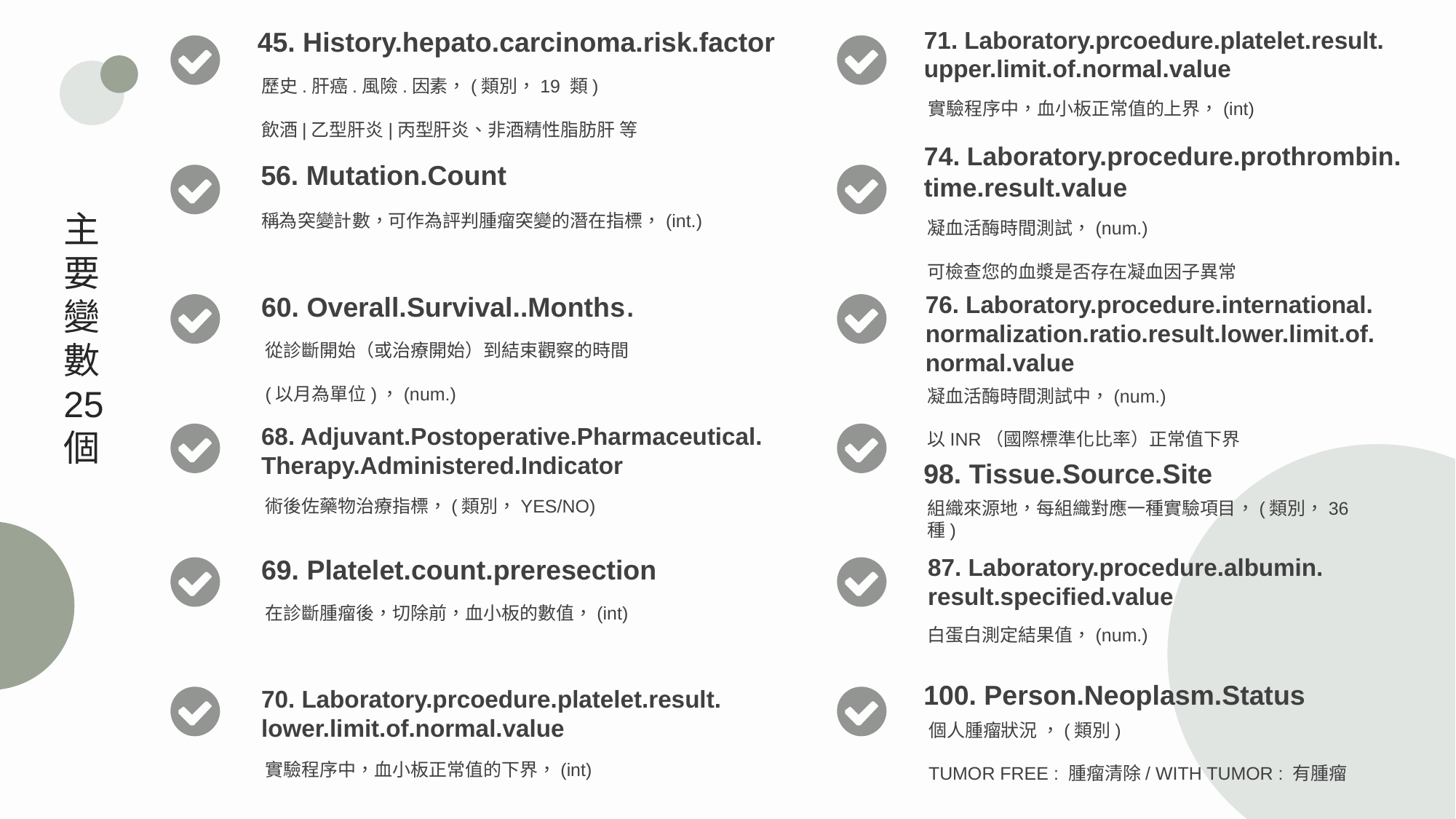

45. History.hepato.carcinoma.risk.factor
71. Laboratory.prcoedure.platelet.result.
upper.limit.of.normal.value

歷史.肝癌.風險.因素，(類別，19 類)

飲酒|乙型肝炎|丙型肝炎、非酒精性脂肪肝 等
實驗程序中，血小板正常值的上界，(int)
74. Laboratory.procedure.prothrombin.
time.result.value
56. Mutation.Count

主要 變數
25
個
稱為突變計數，可作為評判腫瘤突變的潛在指標，(int.)
凝血活酶時間測試，(num.)

可檢查您的血漿是否存在凝血因子異常
60. Overall.Survival..Months.
76. Laboratory.procedure.international.
normalization.ratio.result.lower.limit.of.
normal.value

從診斷開始（或治療開始）到結束觀察的時間

(以月為單位)，(num.)
凝血活酶時間測試中，(num.)

以INR（國際標準化比率）正常值下界
68. Adjuvant.Postoperative.Pharmaceutical.
Therapy.Administered.Indicator

98. Tissue.Source.Site
術後佐藥物治療指標，(類別，YES/NO)
組織來源地，每組織對應一種實驗項目，(類別，36種)

87. Laboratory.procedure.albumin.
result.specified.value
69. Platelet.count.preresection

在診斷腫瘤後，切除前，血小板的數值，(int)
白蛋白測定結果值，(num.)
100. Person.Neoplasm.Status
70. Laboratory.prcoedure.platelet.result.
lower.limit.of.normal.value

個人腫瘤狀況 ，(類別)

TUMOR FREE : 腫瘤清除/ WITH TUMOR : 有腫瘤
實驗程序中，血小板正常值的下界，(int)